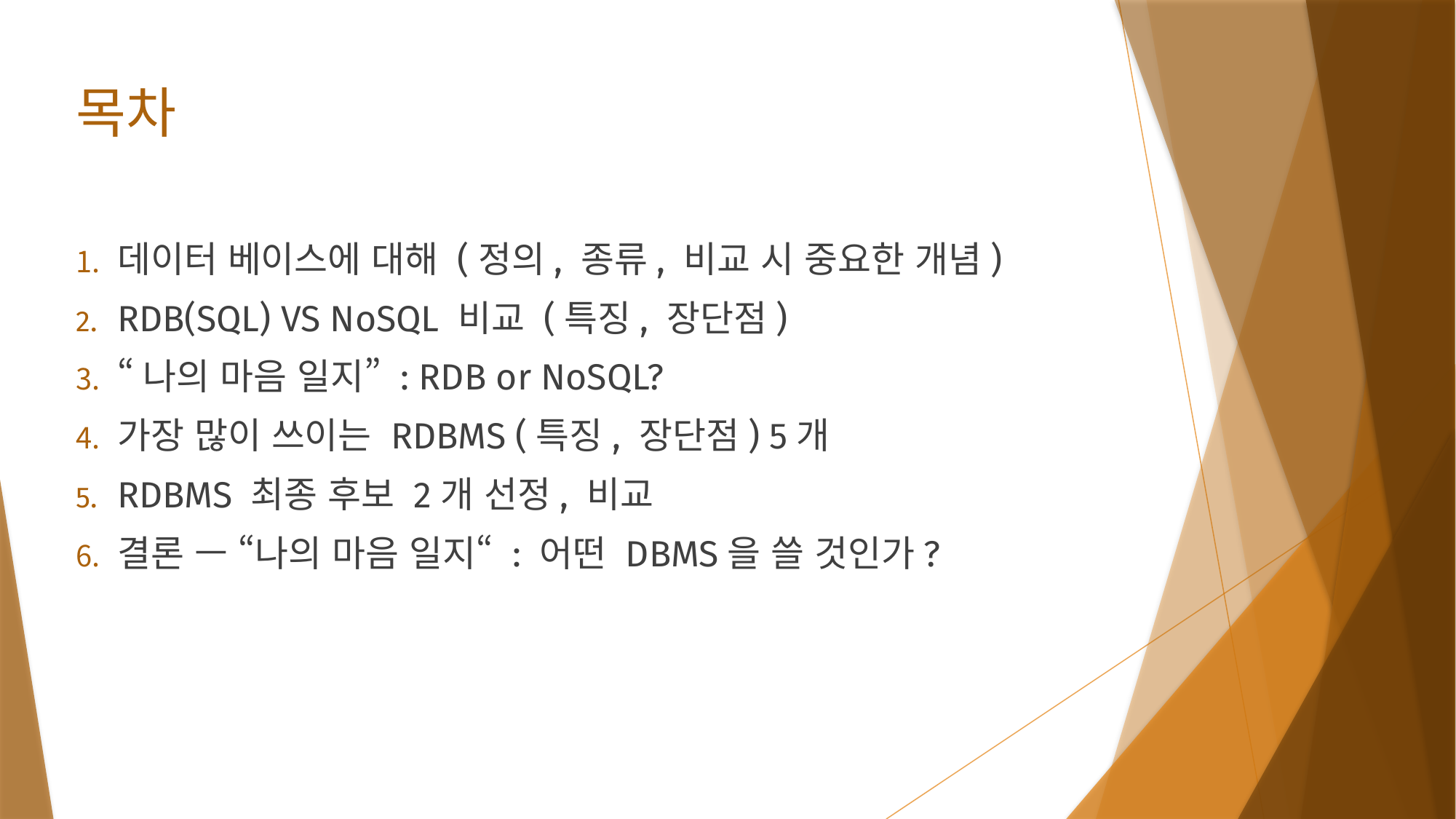

# 목차
데이터 베이스에 대해 (정의, 종류, 비교 시 중요한 개념)
RDB(SQL) VS NoSQL 비교 (특징, 장단점)
“나의 마음 일지” : RDB or NoSQL?
가장 많이 쓰이는 RDBMS (특징, 장단점) 5개
RDBMS 최종 후보 2개 선정, 비교
결론 ㅡ “나의 마음 일지“ : 어떤 DBMS을 쓸 것인가?